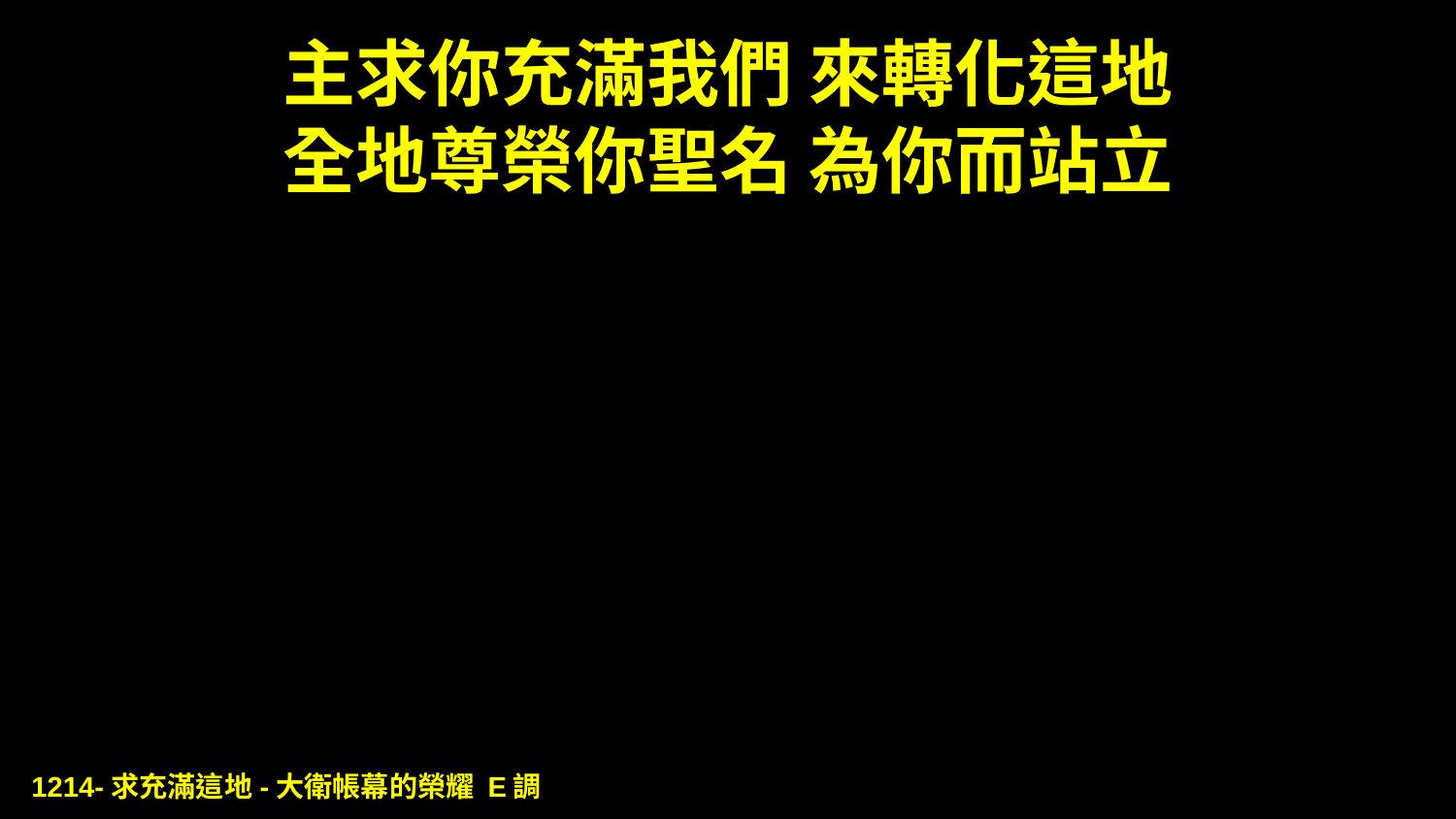

# 主求你充滿我們 來轉化這地 全地尊榮你聖名 為你而站立
1214-求充滿這地-大衛帳幕的榮耀 E調